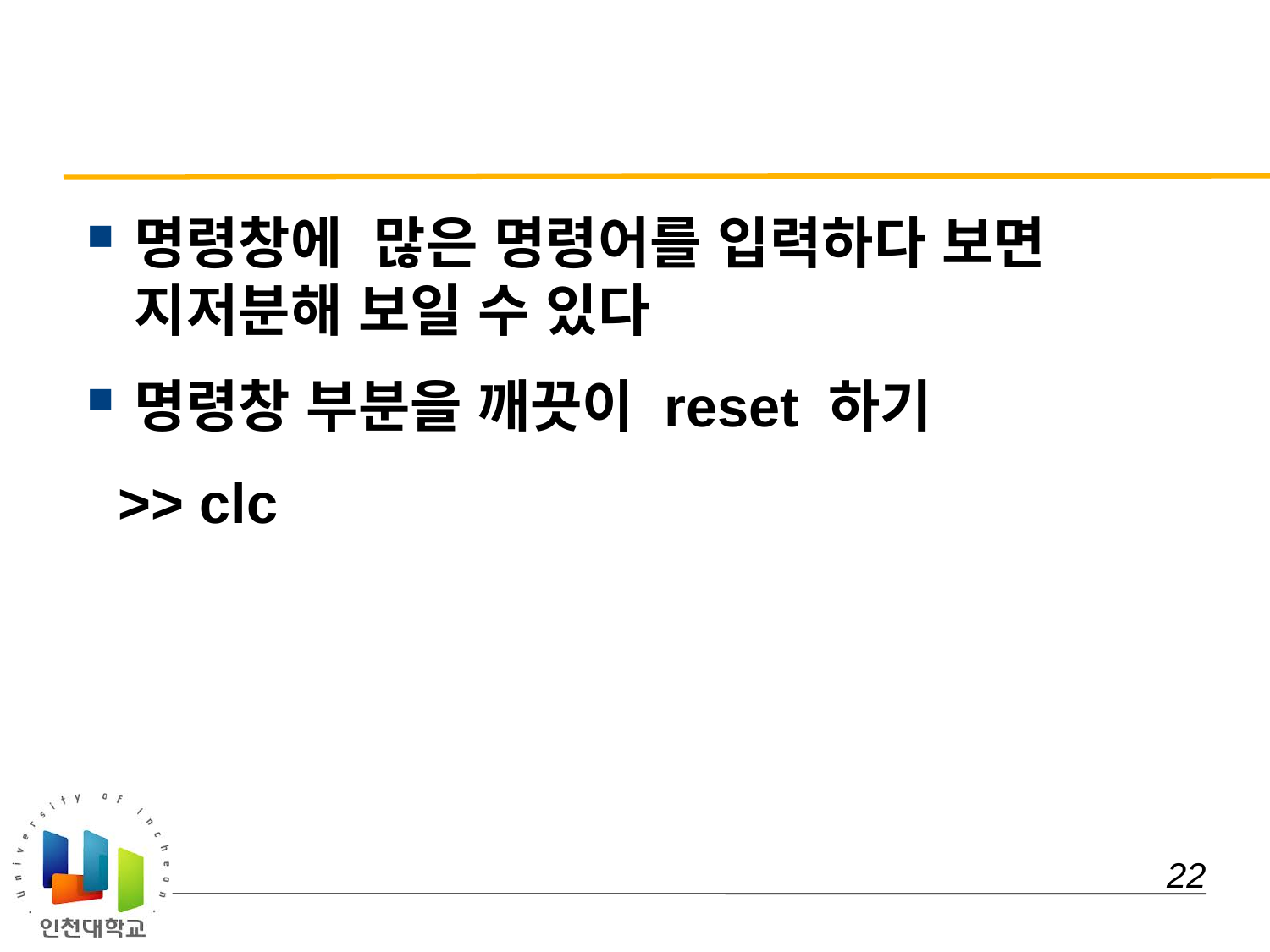

#
명령창에  많은 명령어를 입력하다 보면 지저분해 보일 수 있다
명령창 부분을 깨끗이 reset 하기
  >> clc

 22